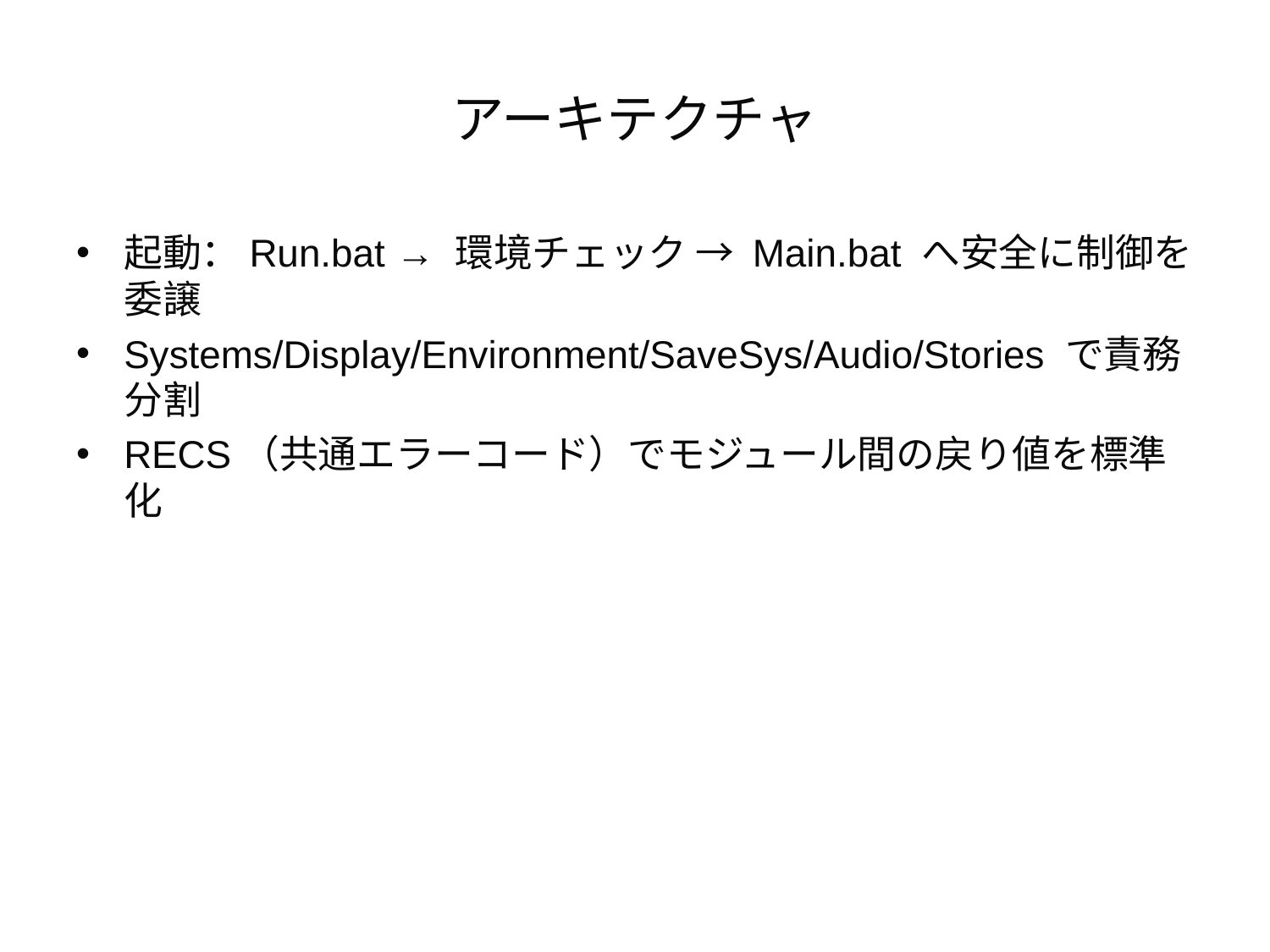

# アーキテクチャ
起動：Run.bat → 環境チェック → Main.bat へ安全に制御を委譲
Systems/Display/Environment/SaveSys/Audio/Stories で責務分割
RECS（共通エラーコード）でモジュール間の戻り値を標準化